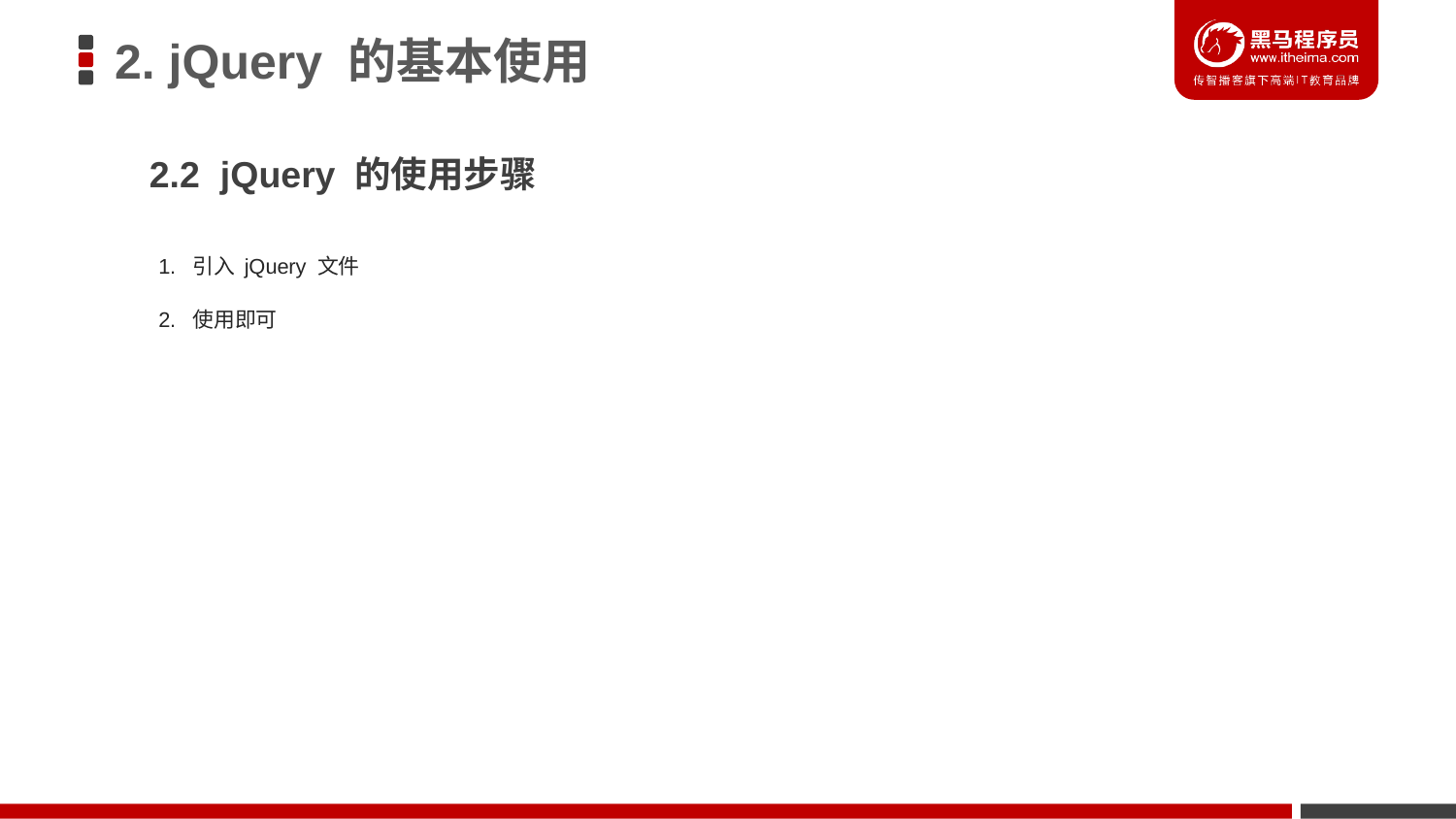

# 2. jQuery 的基本使用
2.2  jQuery 的使用步骤
1.  引入 jQuery 文件
2.  使用即可